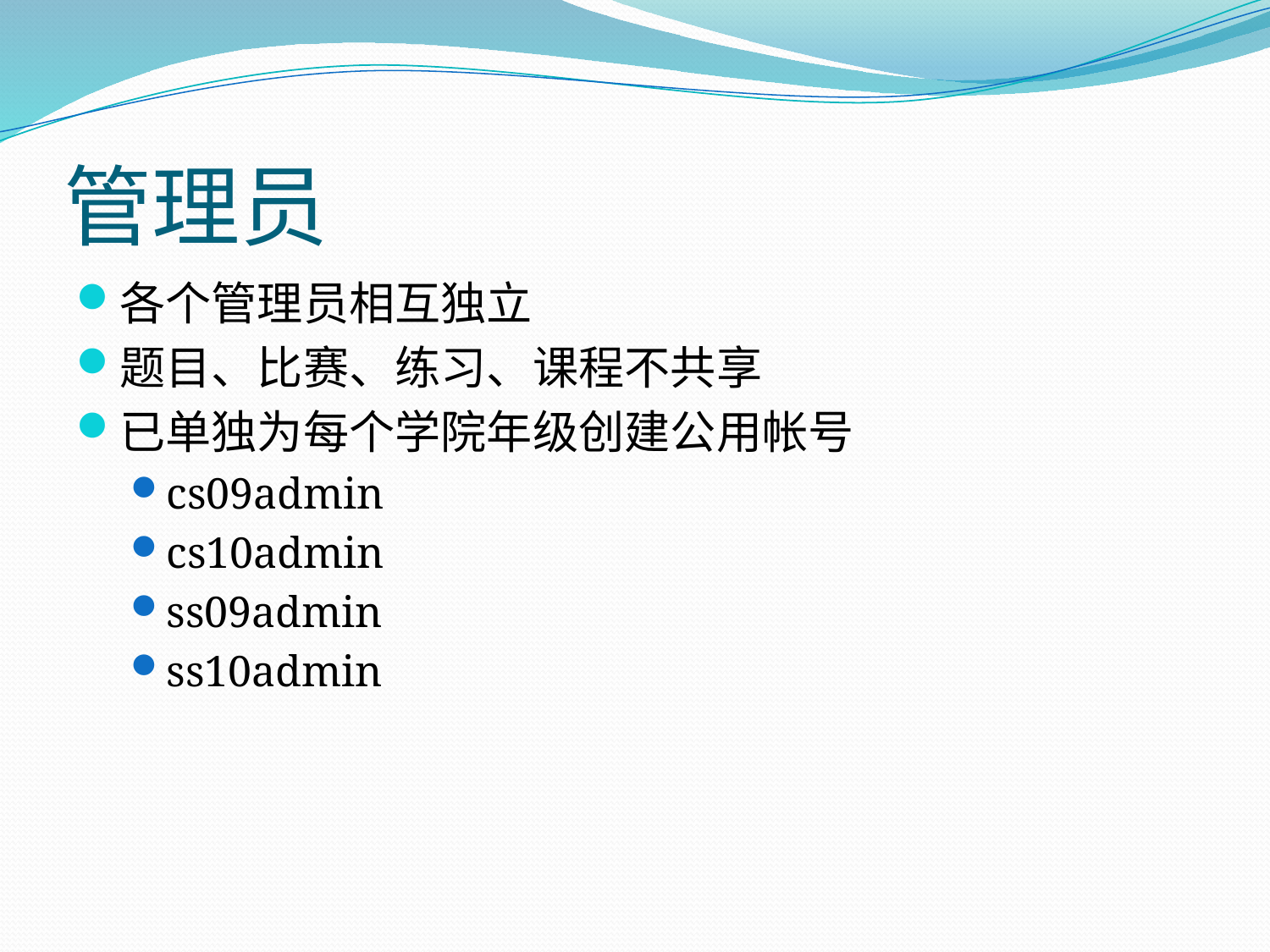

# 管理员
各个管理员相互独立
题目、比赛、练习、课程不共享
已单独为每个学院年级创建公用帐号
cs09admin
cs10admin
ss09admin
ss10admin